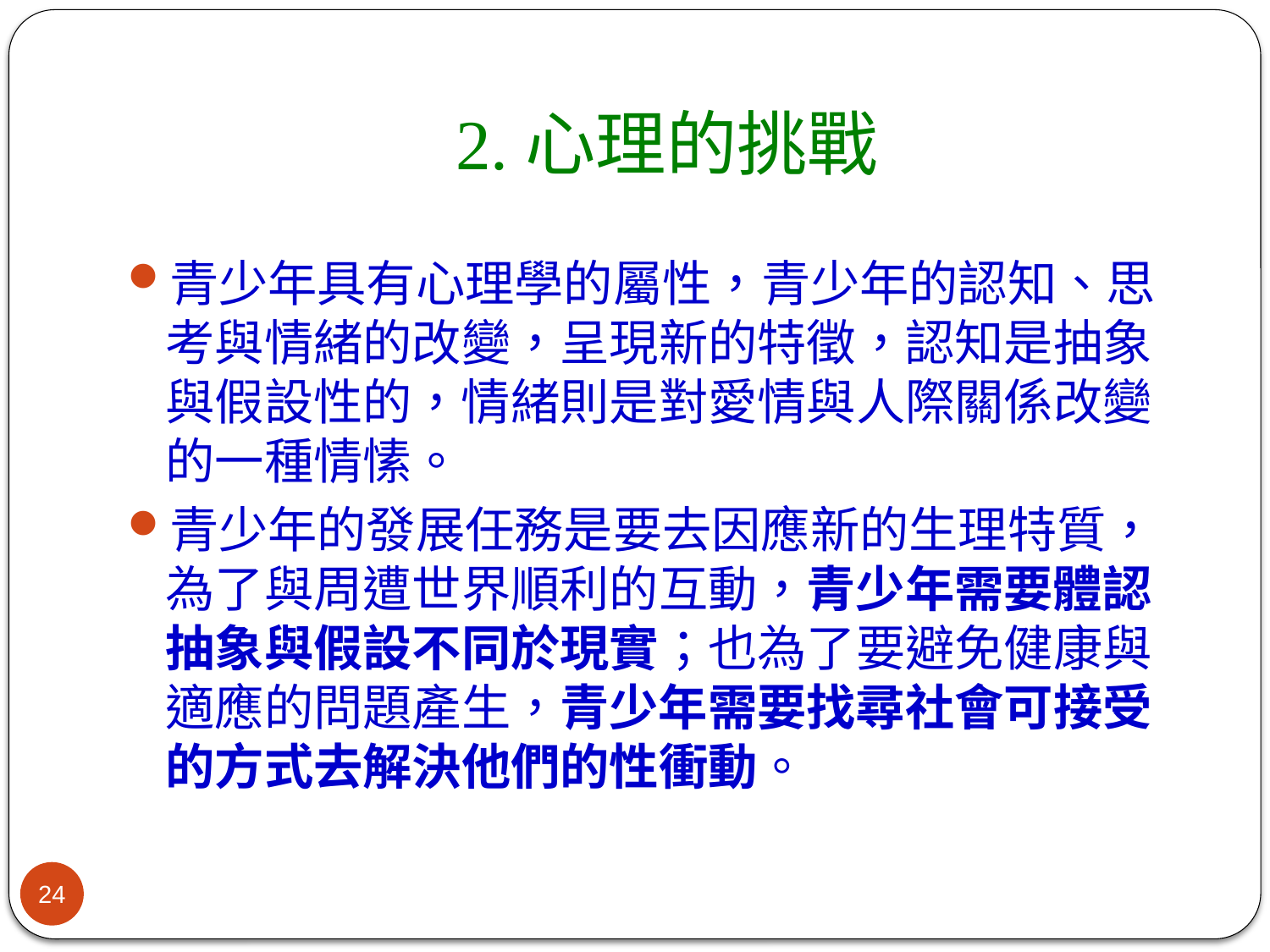

# 2.心理的挑戰
青少年具有心理學的屬性，青少年的認知、思考與情緒的改變，呈現新的特徵，認知是抽象與假設性的，情緒則是對愛情與人際關係改變的一種情愫。
青少年的發展任務是要去因應新的生理特質，為了與周遭世界順利的互動，青少年需要體認抽象與假設不同於現實；也為了要避免健康與適應的問題產生，青少年需要找尋社會可接受的方式去解決他們的性衝動。
24